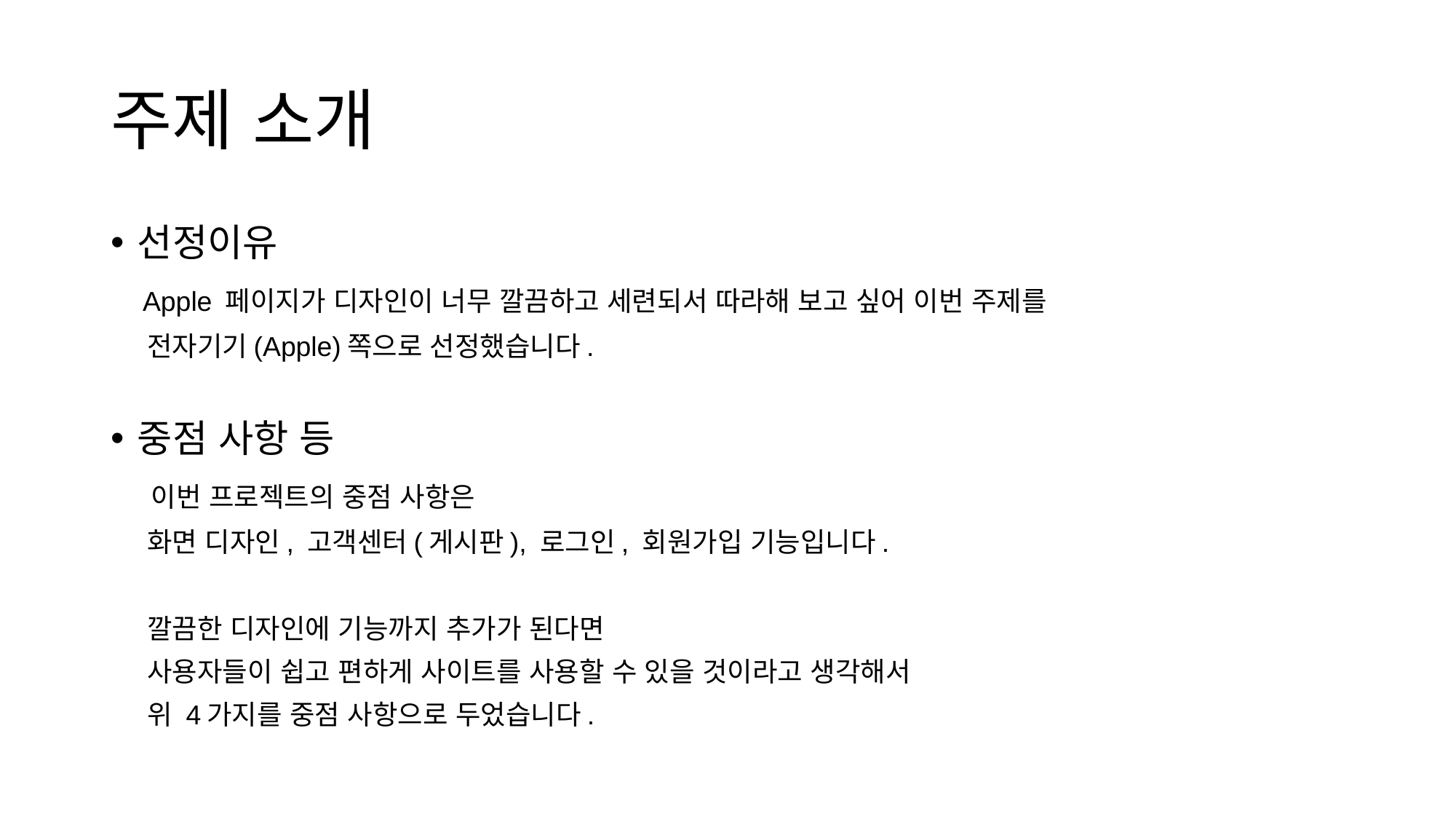

# 주제 소개
선정이유
   Apple 페이지가 디자인이 너무 깔끔하고 세련되서 따라해 보고 싶어 이번 주제를
    전자기기(Apple)쪽으로 선정했습니다.

중점 사항 등
   이번 프로젝트의 중점 사항은
    화면 디자인, 고객센터(게시판), 로그인, 회원가입 기능입니다.

    깔끔한 디자인에 기능까지 추가가 된다면
    사용자들이 쉽고 편하게 사이트를 사용할 수 있을 것이라고 생각해서
    위 4가지를 중점 사항으로 두었습니다.